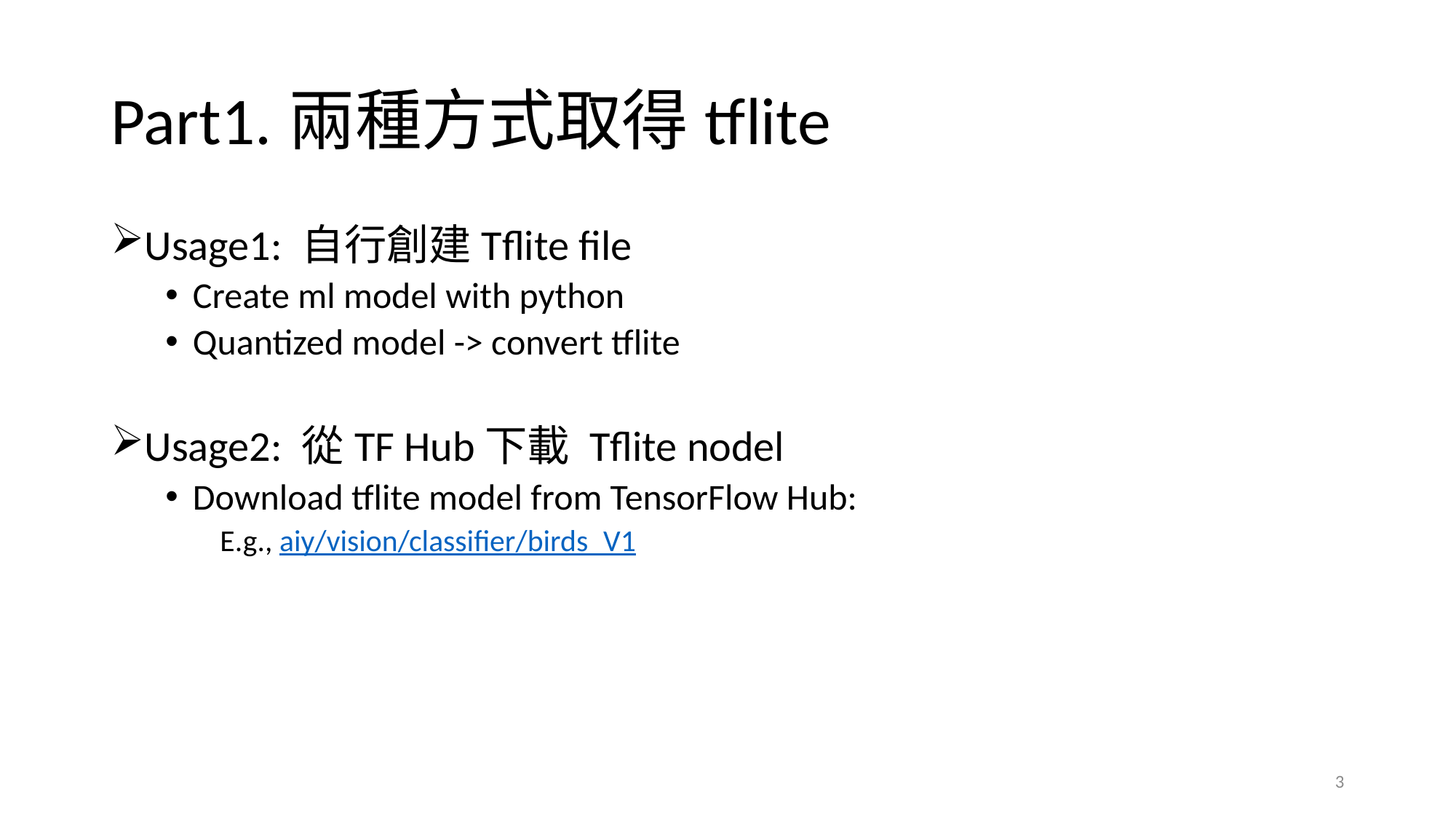

# Part1.兩種方式取得tflite
Usage1: 自行創建Tflite file
Create ml model with python
Quantized model -> convert tflite

Usage2: 從TF Hub下載 Tflite nodel
Download tflite model from TensorFlow Hub:
E.g., aiy/vision/classifier/birds_V1

3